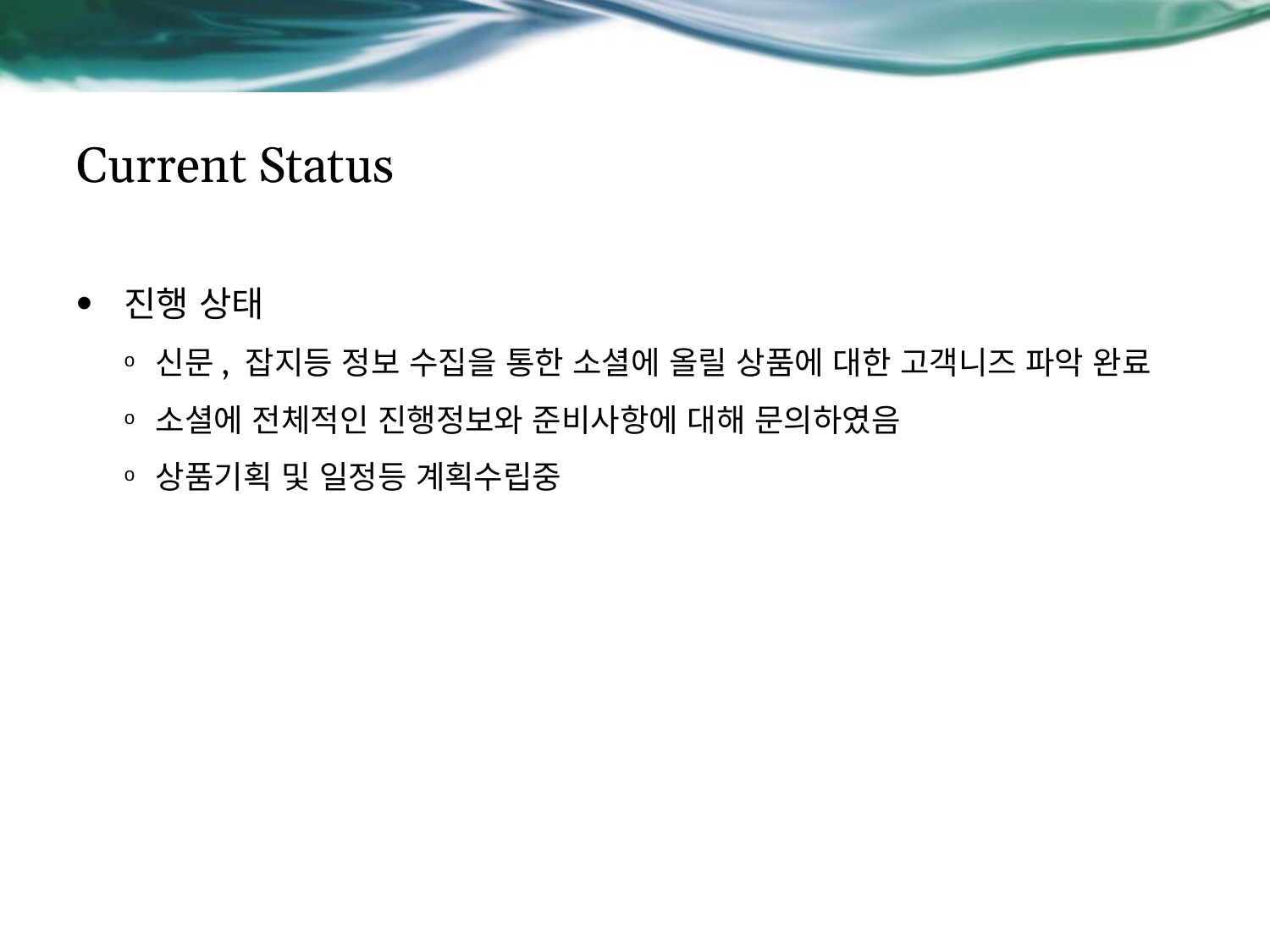

# Current Status
진행 상태
신문, 잡지등 정보 수집을 통한 소셜에 올릴 상품에 대한 고객니즈 파악 완료
소셜에 전체적인 진행정보와 준비사항에 대해 문의하였음
상품기획 및 일정등 계획수립중